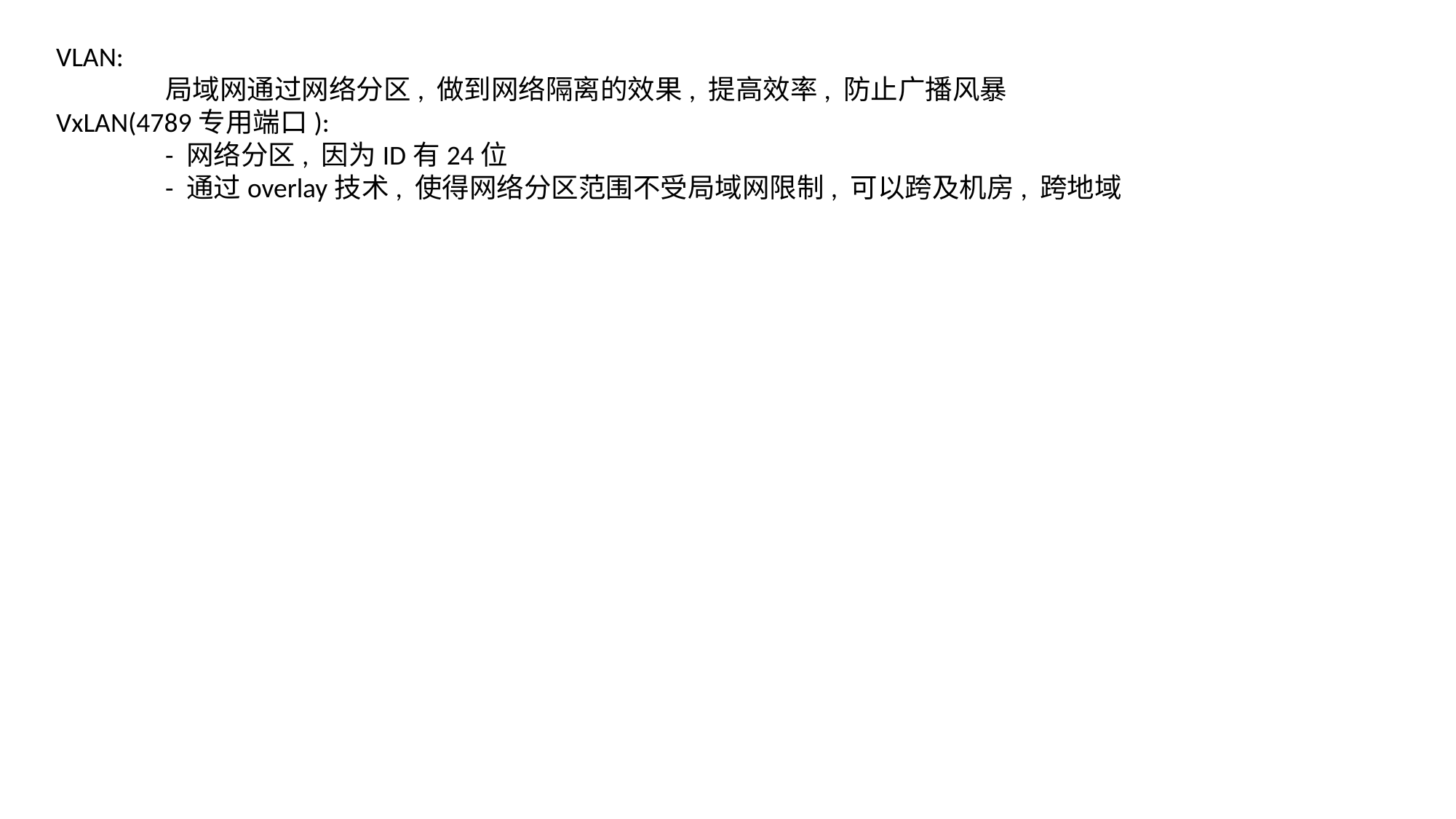

VLAN:
	局域网通过网络分区, 做到网络隔离的效果, 提高效率, 防止广播风暴
VxLAN(4789专用端口):
	- 网络分区, 因为ID有24位
	- 通过overlay技术, 使得网络分区范围不受局域网限制, 可以跨及机房, 跨地域